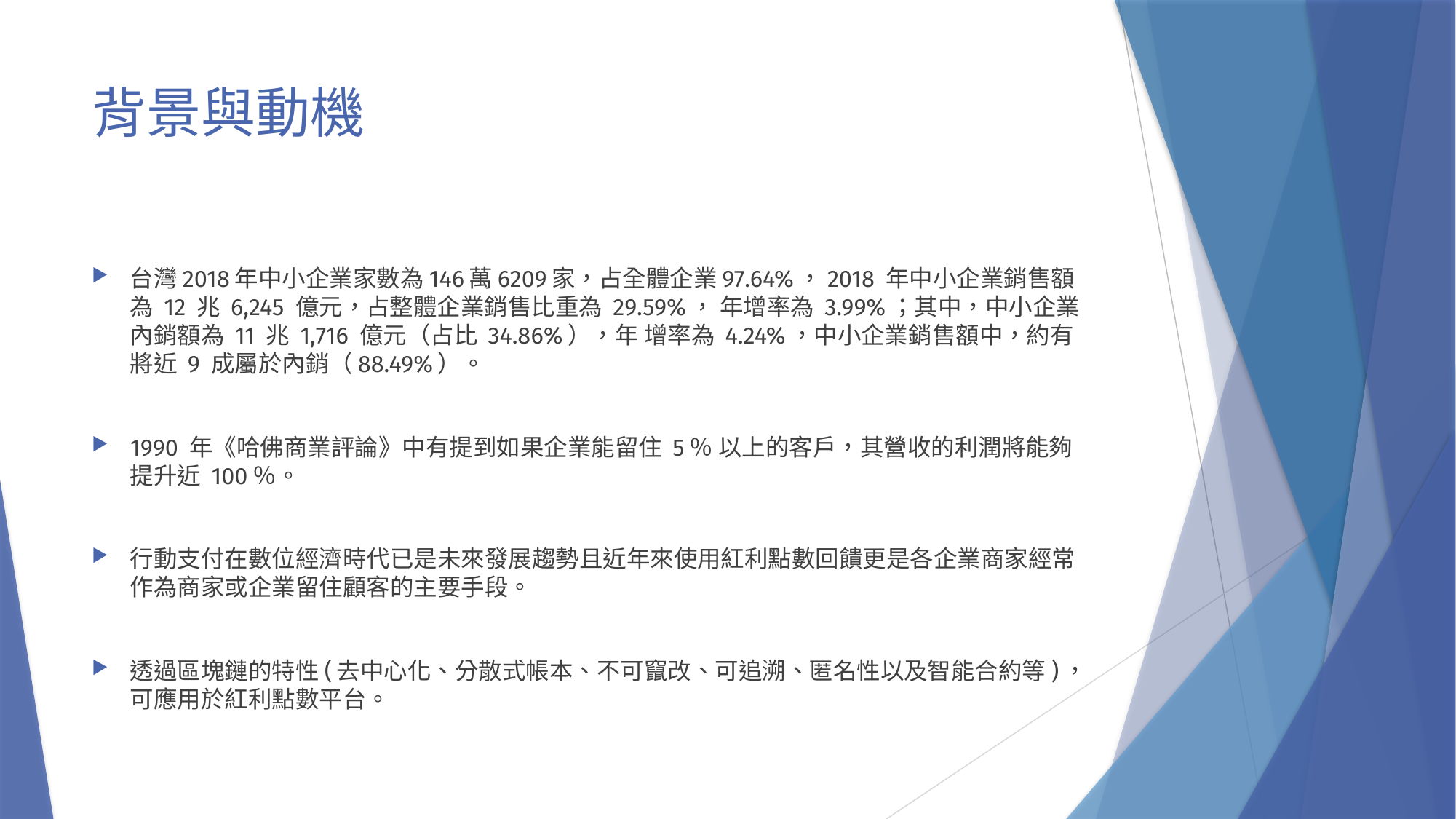

# 背景與動機
台灣2018年中小企業家數為146萬6209家，占全體企業97.64%，2018 年中小企業銷售額為 12 兆 6,245 億元，占整體企業銷售比重為 29.59%， 年增率為 3.99%；其中，中小企業內銷額為 11 兆 1,716 億元（占比 34.86%），年 增率為 4.24%，中小企業銷售額中，約有將近 9 成屬於內銷（88.49%）。

1990 年《哈佛商業評論》中有提到如果企業能留住 5％ 以上的客戶，其營收的利潤將能夠提升近 100％。

行動支付在數位經濟時代已是未來發展趨勢且近年來使用紅利點數回饋更是各企業商家經常作為商家或企業留住顧客的主要手段。

透過區塊鏈的特性(去中心化、分散式帳本、不可竄改、可追溯、匿名性以及智能合約等)，可應用於紅利點數平台。